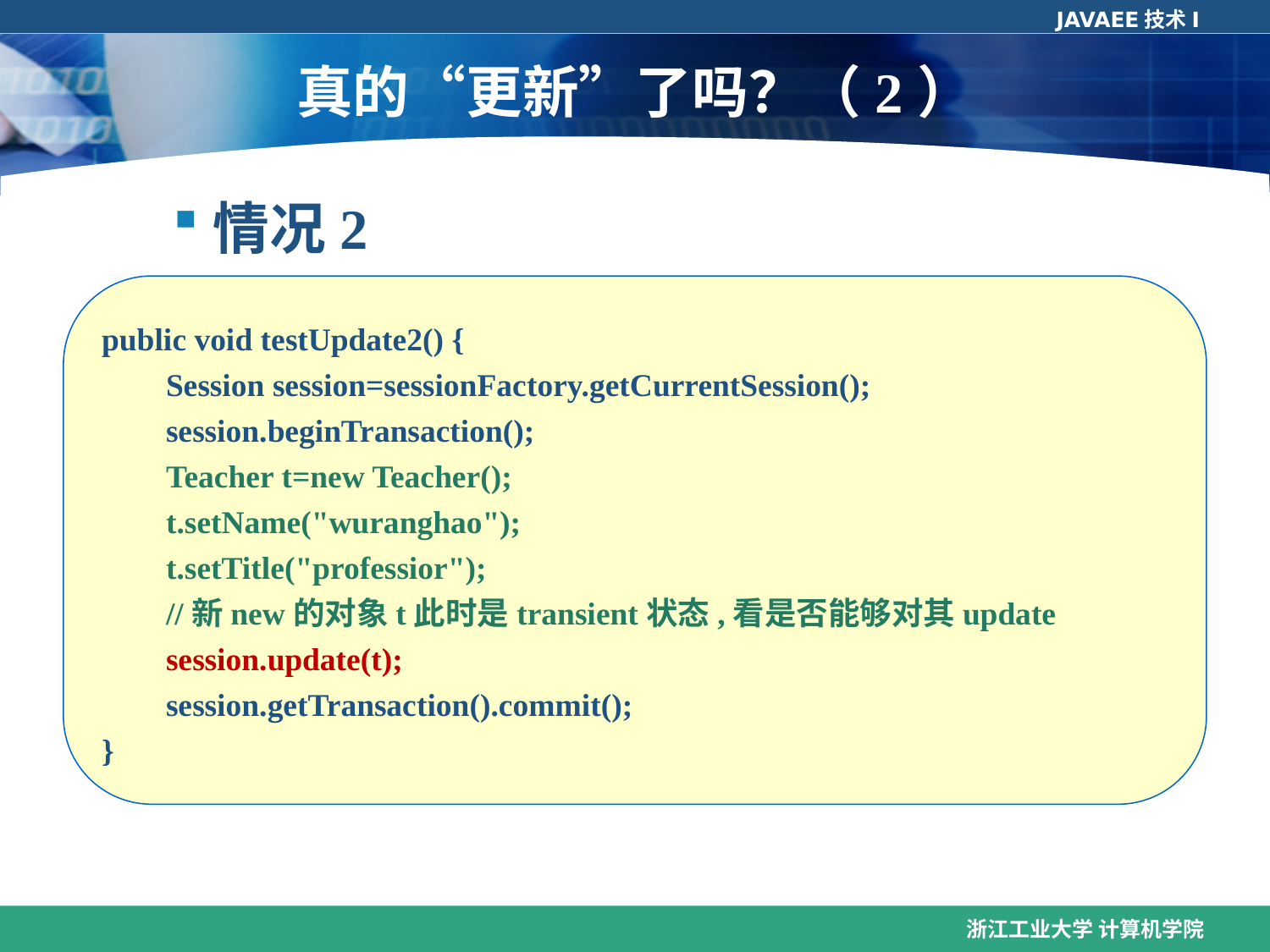

# 真的“更新”了吗？（2）
情况2
public void testUpdate2() {
        Session session=sessionFactory.getCurrentSession();
        session.beginTransaction();
        Teacher t=new Teacher();
        t.setName("wuranghao");
        t.setTitle("professior");
        //新new的对象t此时是transient状态,看是否能够对其update
        session.update(t);
        session.getTransaction().commit();
}